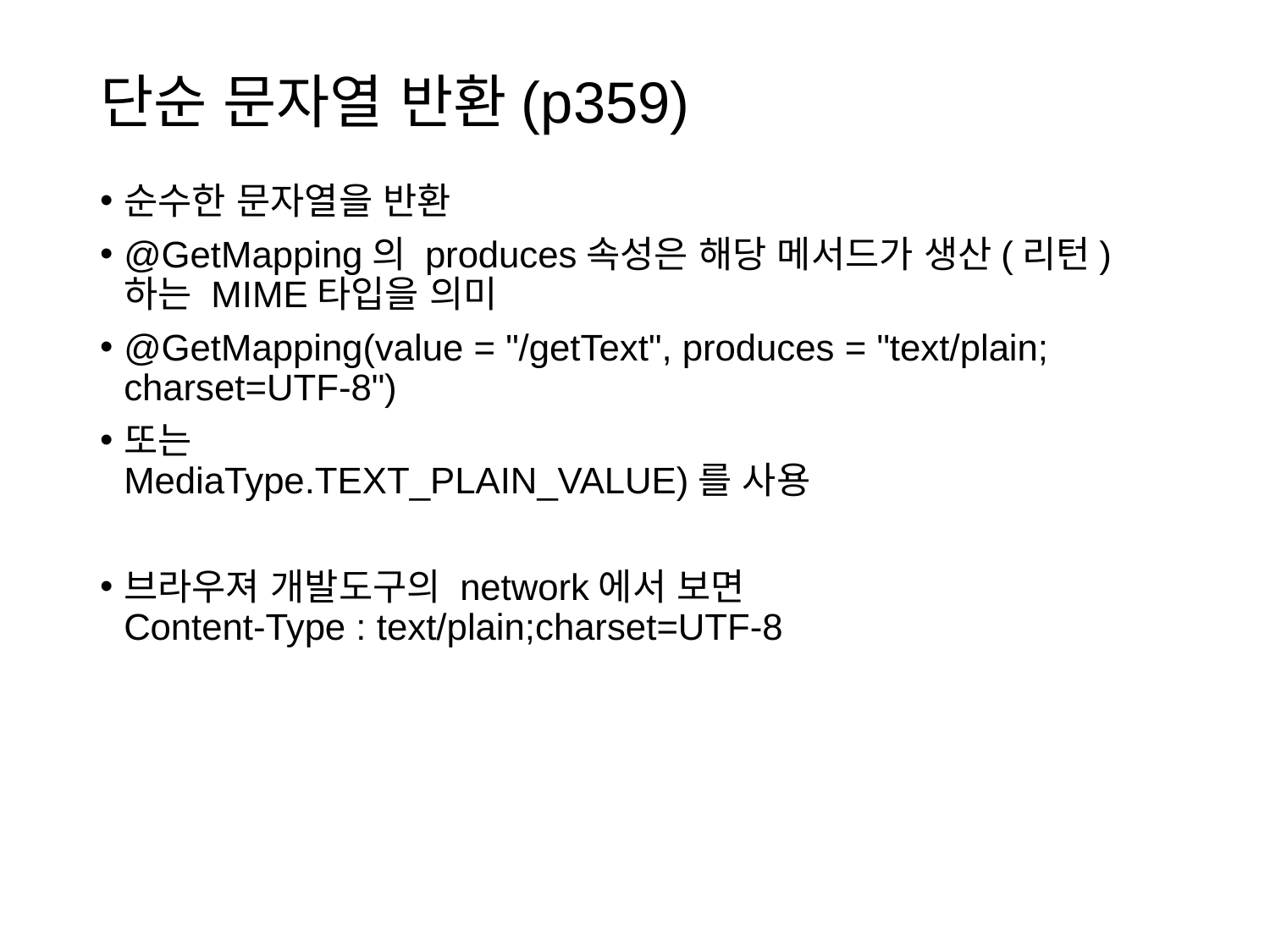

# 단순 문자열 반환(p359)
순수한 문자열을 반환
@GetMapping의 produces속성은 해당 메서드가 생산(리턴) 하는 MIME타입을 의미
@GetMapping(value = "/getText", produces = "text/plain; charset=UTF-8")
또는
MediaType.TEXT_PLAIN_VALUE)를 사용

브라우져 개발도구의 network에서 보면
Content-Type : text/plain;charset=UTF-8